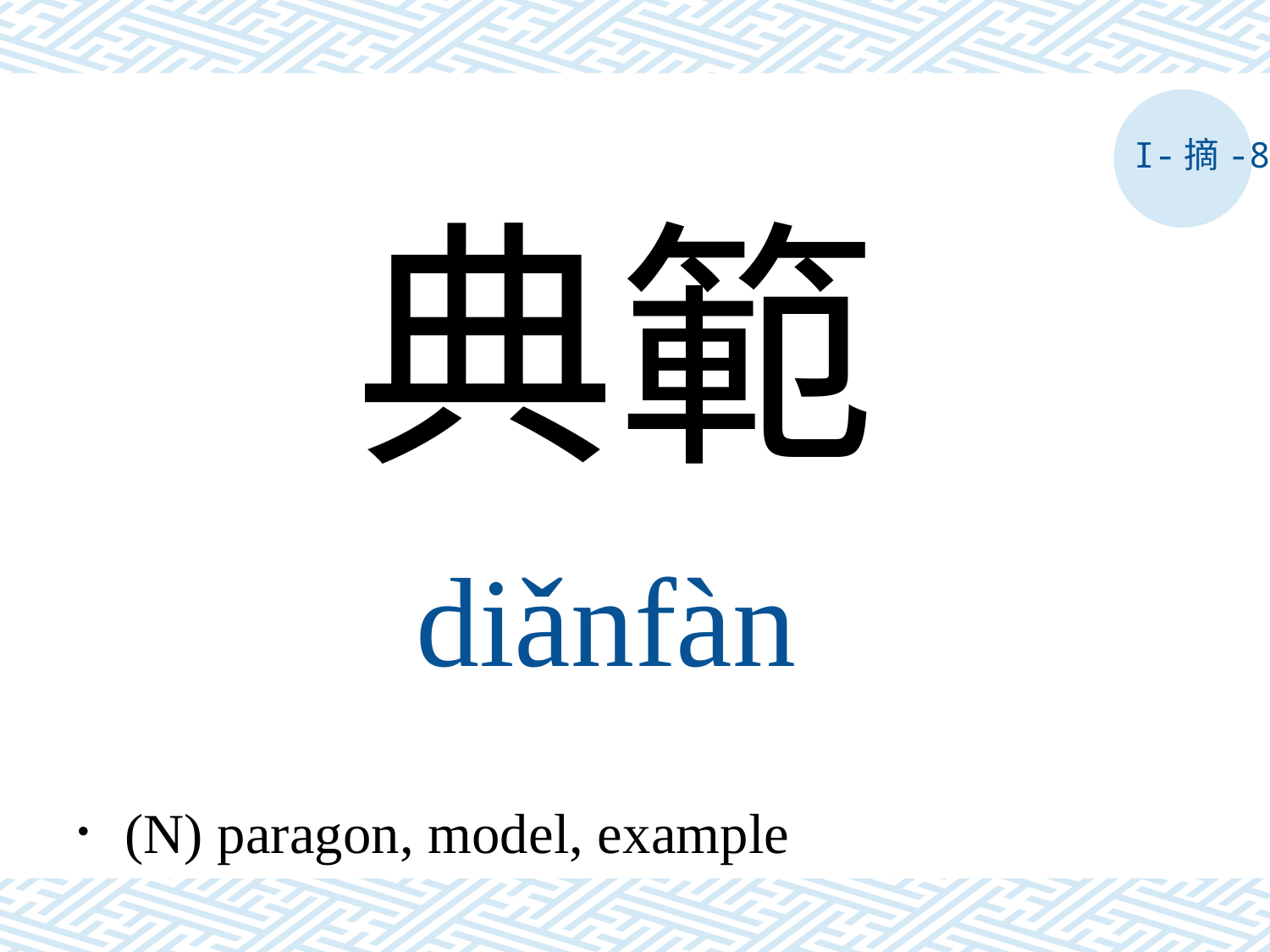

I-摘-8

典範
diǎnfàn
．(N) paragon, model, example